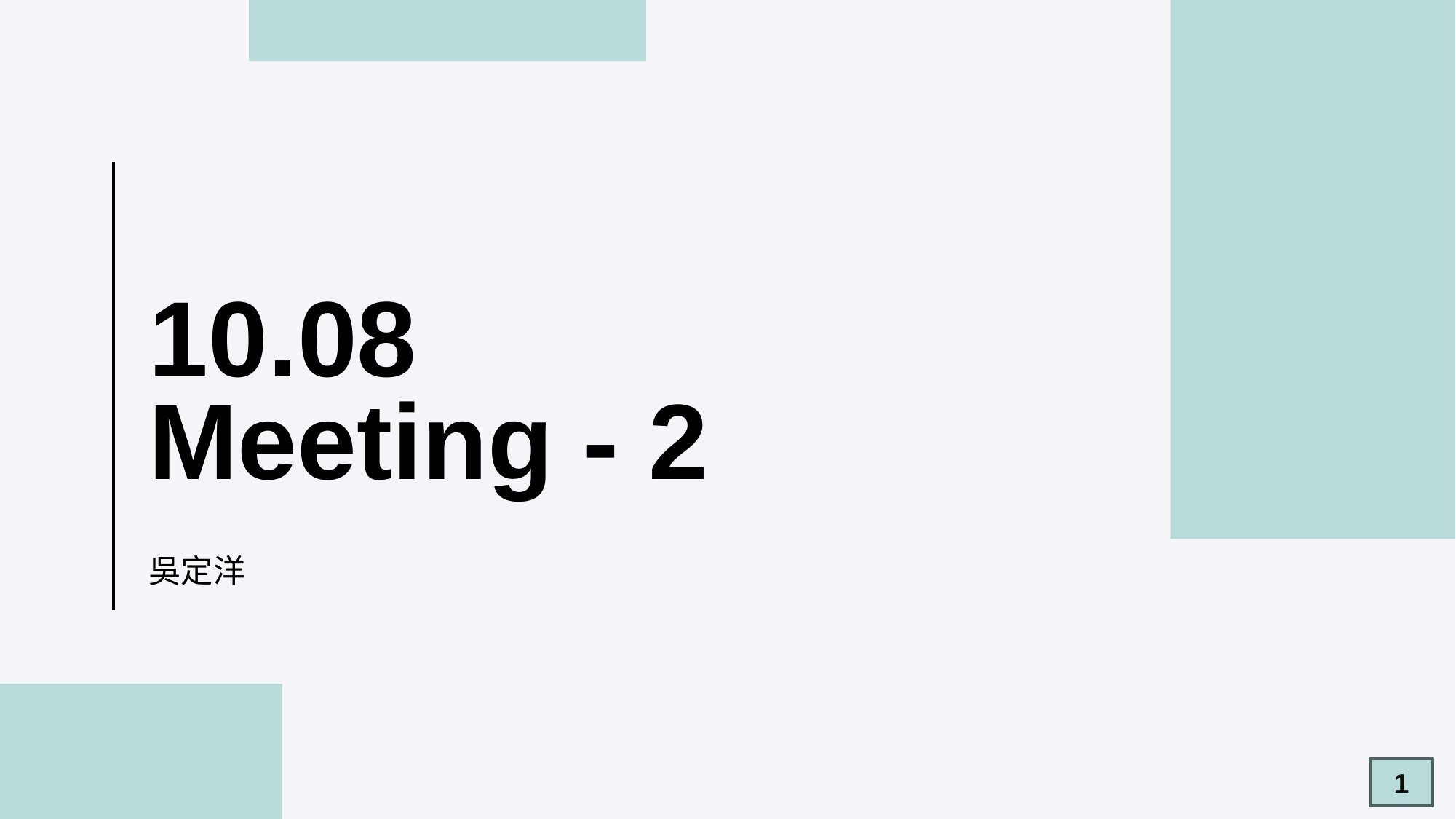

# 10.08 Meeting - 2
吳定洋

1